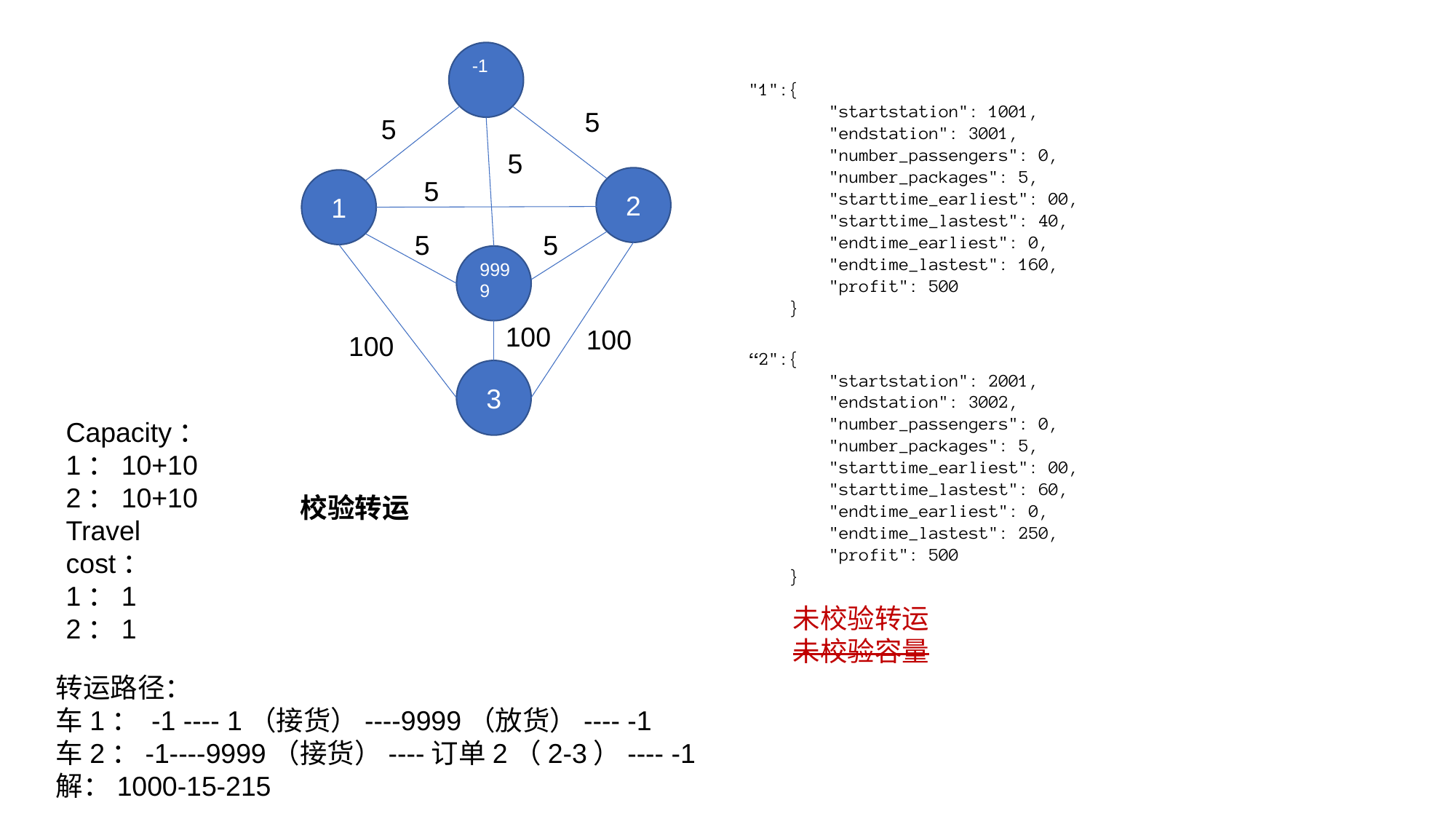

-1
"1":{
        "startstation": 1001,
        "endstation": 3001,
        "number_passengers": 0,
        "number_packages": 5,
        "starttime_earliest": 00,
        "starttime_lastest": 40,
        "endtime_earliest": 0,
        "endtime_lastest": 160,
        "profit": 500
    }
5
5
5
2
5
1
5
5

9999
100
100
100
“2":{
        "startstation": 2001,
        "endstation": 3002,
        "number_passengers": 0,
        "number_packages": 5,
        "starttime_earliest": 00,
        "starttime_lastest": 60,
        "endtime_earliest": 0,
        "endtime_lastest": 250,
        "profit": 500
    }
3
Capacity：
1：10+10
2：10+10
Travel cost：
1：1
2：1
校验转运
未校验转运
未校验容量
转运路径：
车1： -1 ---- 1（接货）----9999（放货）---- -1
车2：-1----9999（接货）----订单2（2-3）---- -1
解：1000-15-215